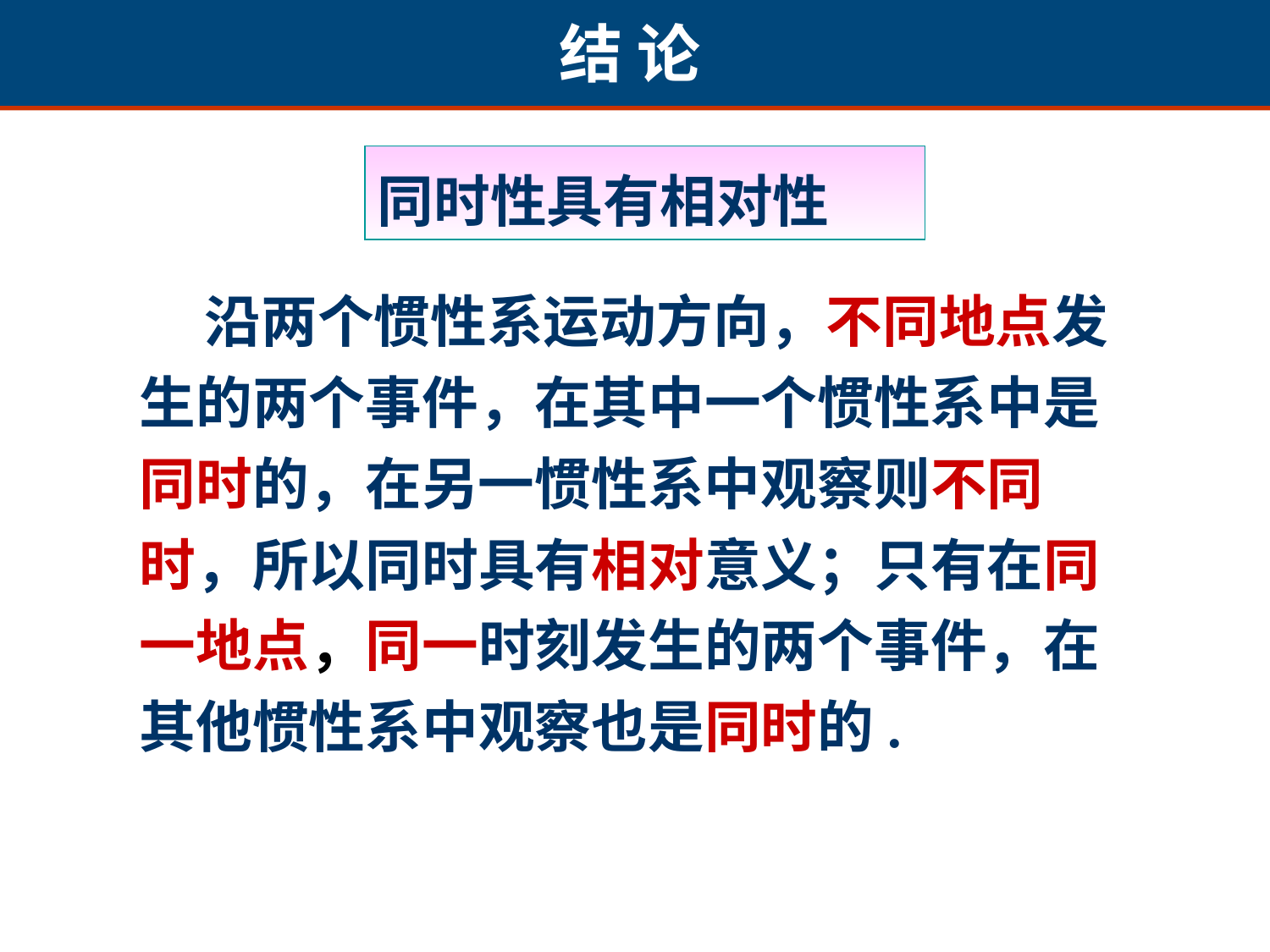

结 论
同时性具有相对性
    沿两个惯性系运动方向，不同地点发生的两个事件，在其中一个惯性系中是同时的，在另一惯性系中观察则不同时，所以同时具有相对意义；只有在同一地点，同一时刻发生的两个事件，在其他惯性系中观察也是同时的.